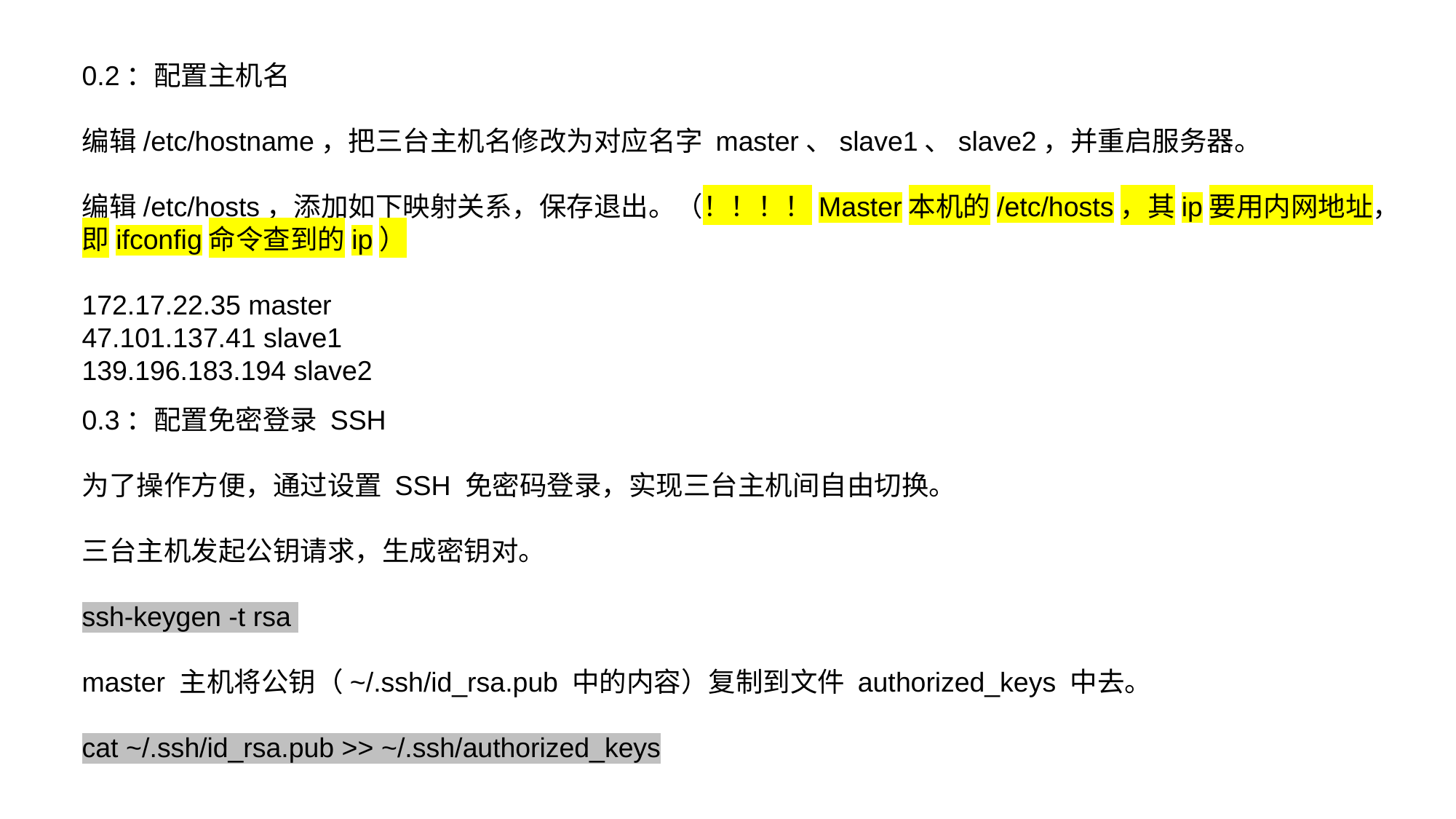

0.2：配置主机名

编辑/etc/hostname，把三台主机名修改为对应名字 master、slave1、slave2，并重启服务器。

编辑/etc/hosts，添加如下映射关系，保存退出。（！！！！Master本机的/etc/hosts，其ip要用内网地址，即ifconfig命令查到的ip）

172.17.22.35 master
47.101.137.41 slave1
139.196.183.194 slave2
0.3：配置免密登录 SSH

为了操作⽅便，通过设置 SSH 免密码登录，实现三台主机间⾃由切换。

三台主机发起公钥请求，⽣成密钥对。

ssh-keygen -t rsa

master 主机将公钥（~/.ssh/id_rsa.pub 中的内容）复制到⽂件 authorized_keys 中去。

cat ~/.ssh/id_rsa.pub >> ~/.ssh/authorized_keys